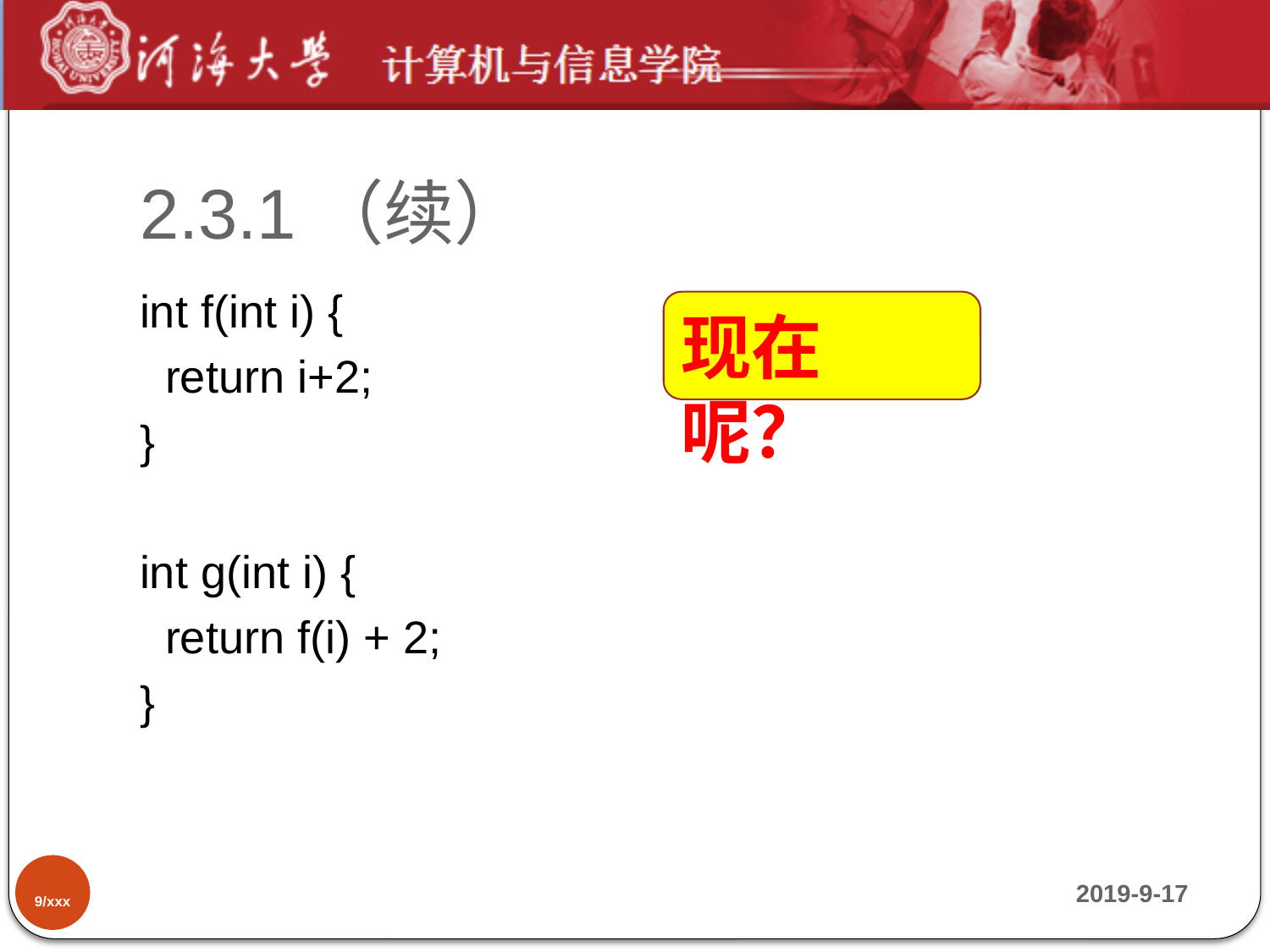

# 2.3.1（续）
int f(int i) {
  return i+2;
}

int g(int i) {
  return f(i) + 2;
}
现在呢？
9/xxx
2019-9-17